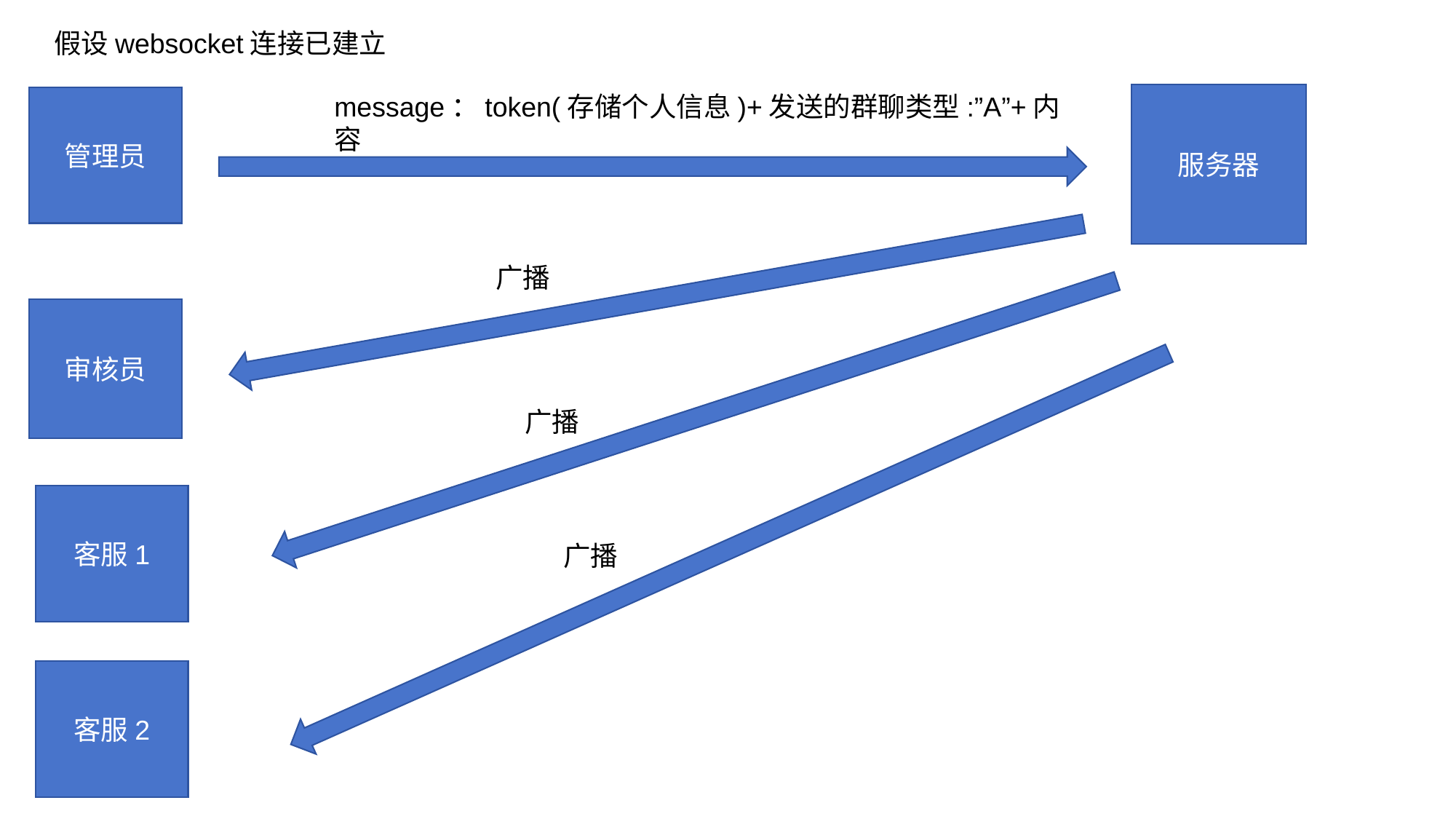

假设websocket连接已建立
message：token(存储个人信息)+发送的群聊类型:”A”+内容
服务器
管理员

广播

审核员
广播

客服1

广播
客服2